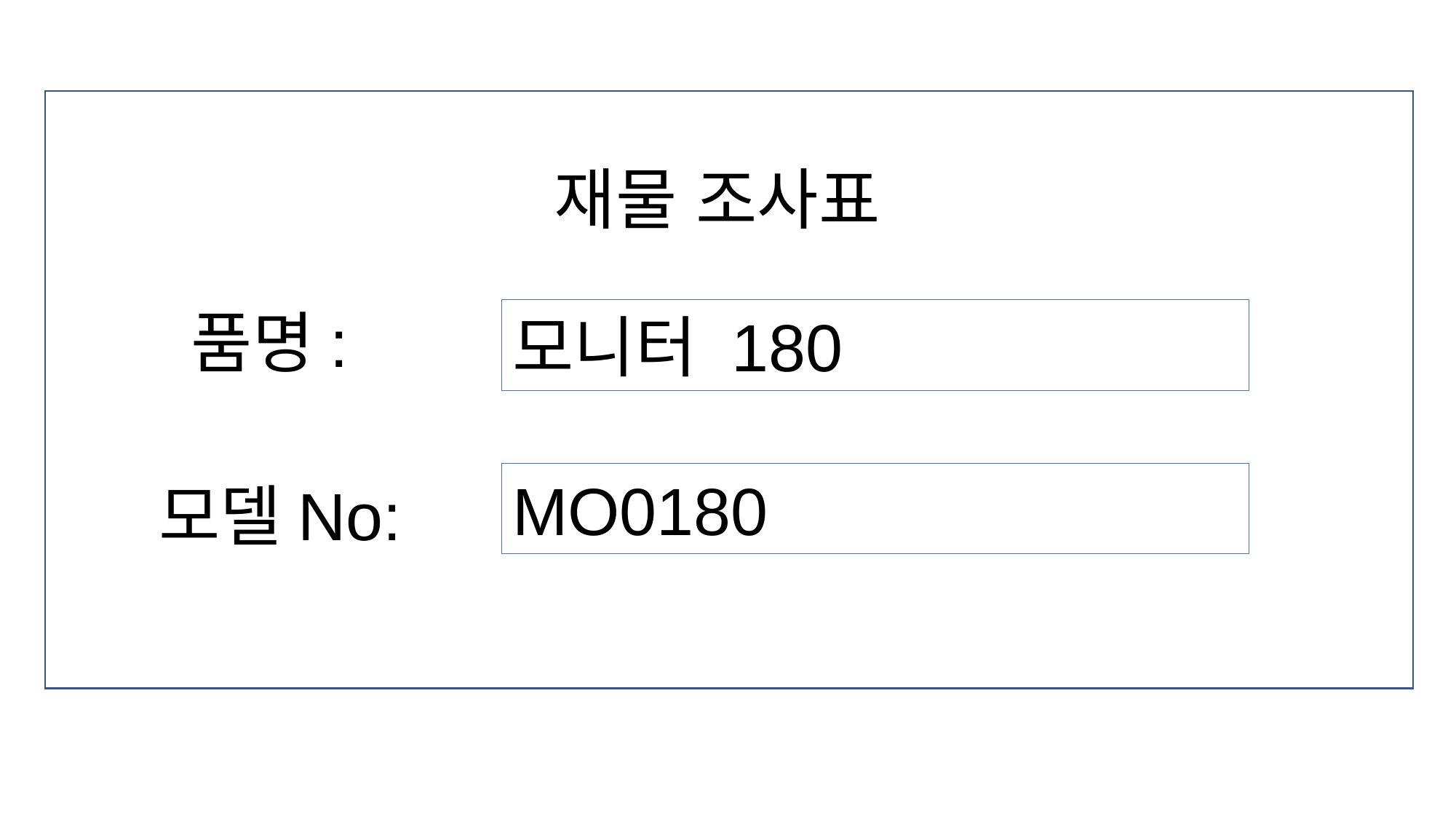

재물 조사표
품명:
모니터 180
MO0180
모델No: